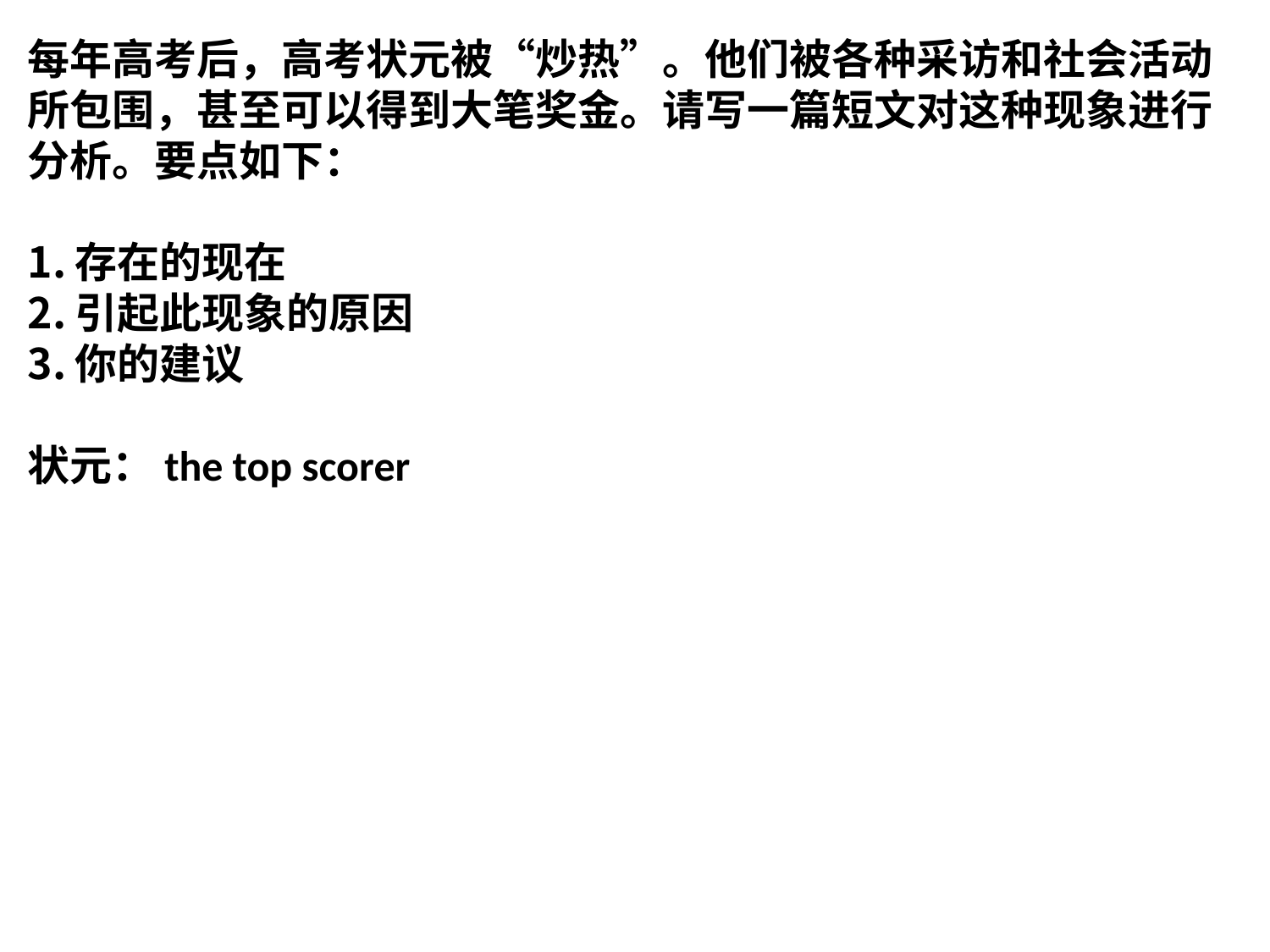

每年高考后，高考状元被“炒热”。他们被各种采访和社会活动所包围，甚至可以得到大笔奖金。请写一篇短文对这种现象进行分析。要点如下：

存在的现在
引起此现象的原因
你的建议

状元：the top scorer